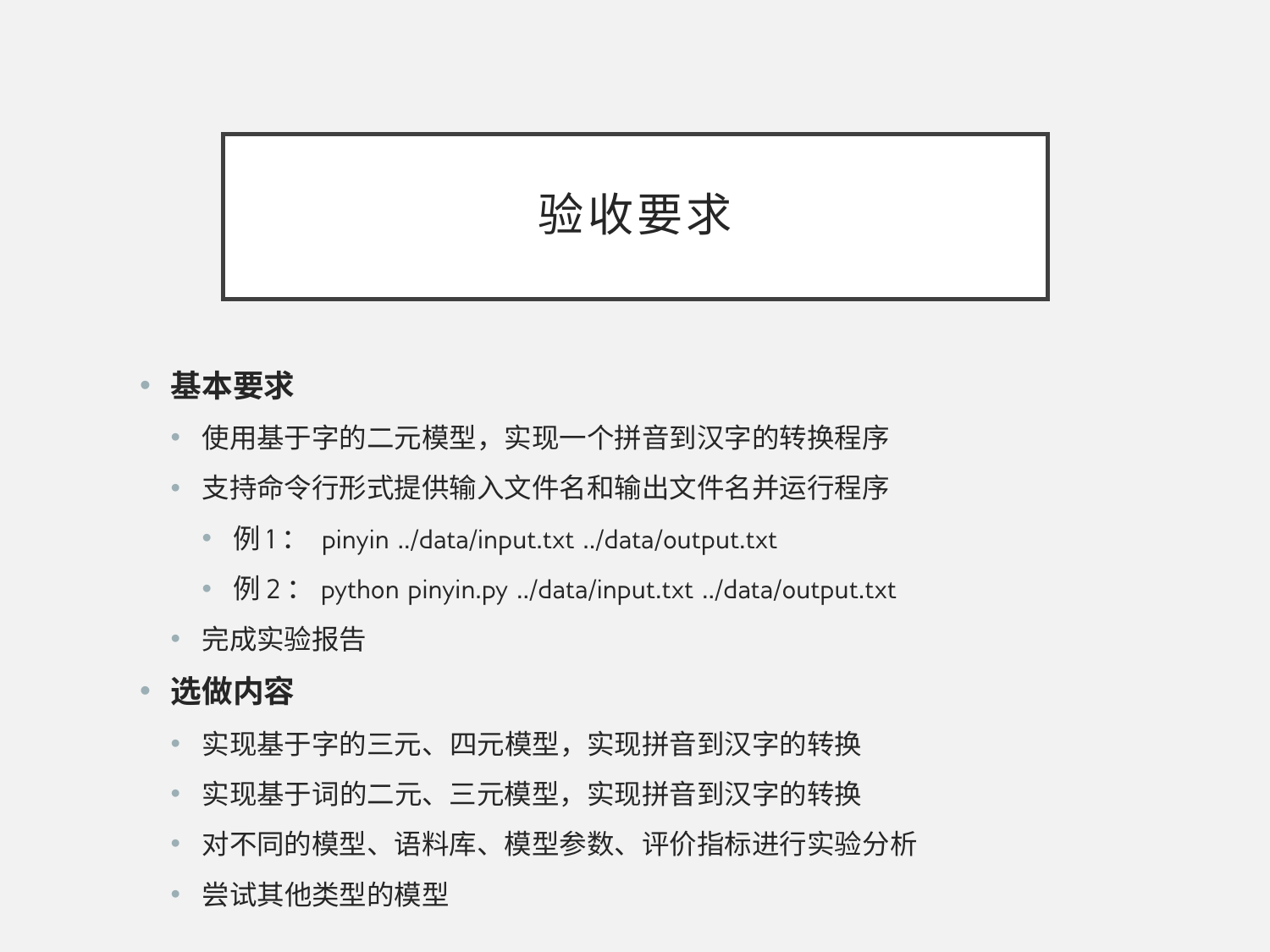

# 验收要求
基本要求
使用基于字的二元模型，实现一个拼音到汉字的转换程序
支持命令行形式提供输入文件名和输出文件名并运行程序
例1： pinyin ../data/input.txt ../data/output.txt
例2：python pinyin.py ../data/input.txt ../data/output.txt
完成实验报告
选做内容
实现基于字的三元、四元模型，实现拼音到汉字的转换
实现基于词的二元、三元模型，实现拼音到汉字的转换
对不同的模型、语料库、模型参数、评价指标进行实验分析
尝试其他类型的模型